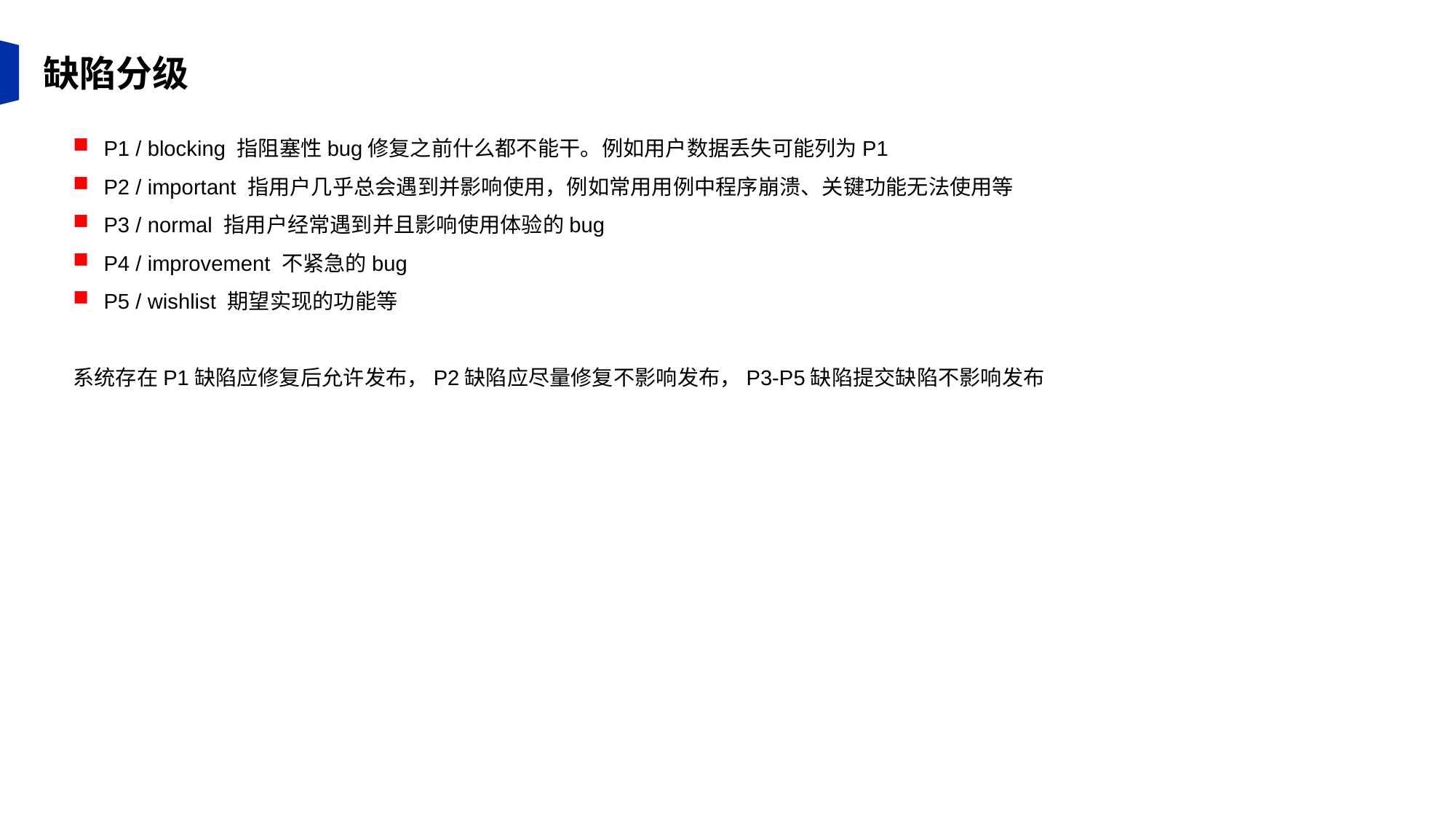

缺陷分级

P1 / blocking 指阻塞性bug修复之前什么都不能干。例如用户数据丢失可能列为P1
P2 / important 指用户几乎总会遇到并影响使用，例如常用用例中程序崩溃、关键功能无法使用等
P3 / normal 指用户经常遇到并且影响使用体验的bug
P4 / improvement 不紧急的bug
P5 / wishlist 期望实现的功能等

系统存在P1缺陷应修复后允许发布，P2缺陷应尽量修复不影响发布，P3-P5缺陷提交缺陷不影响发布